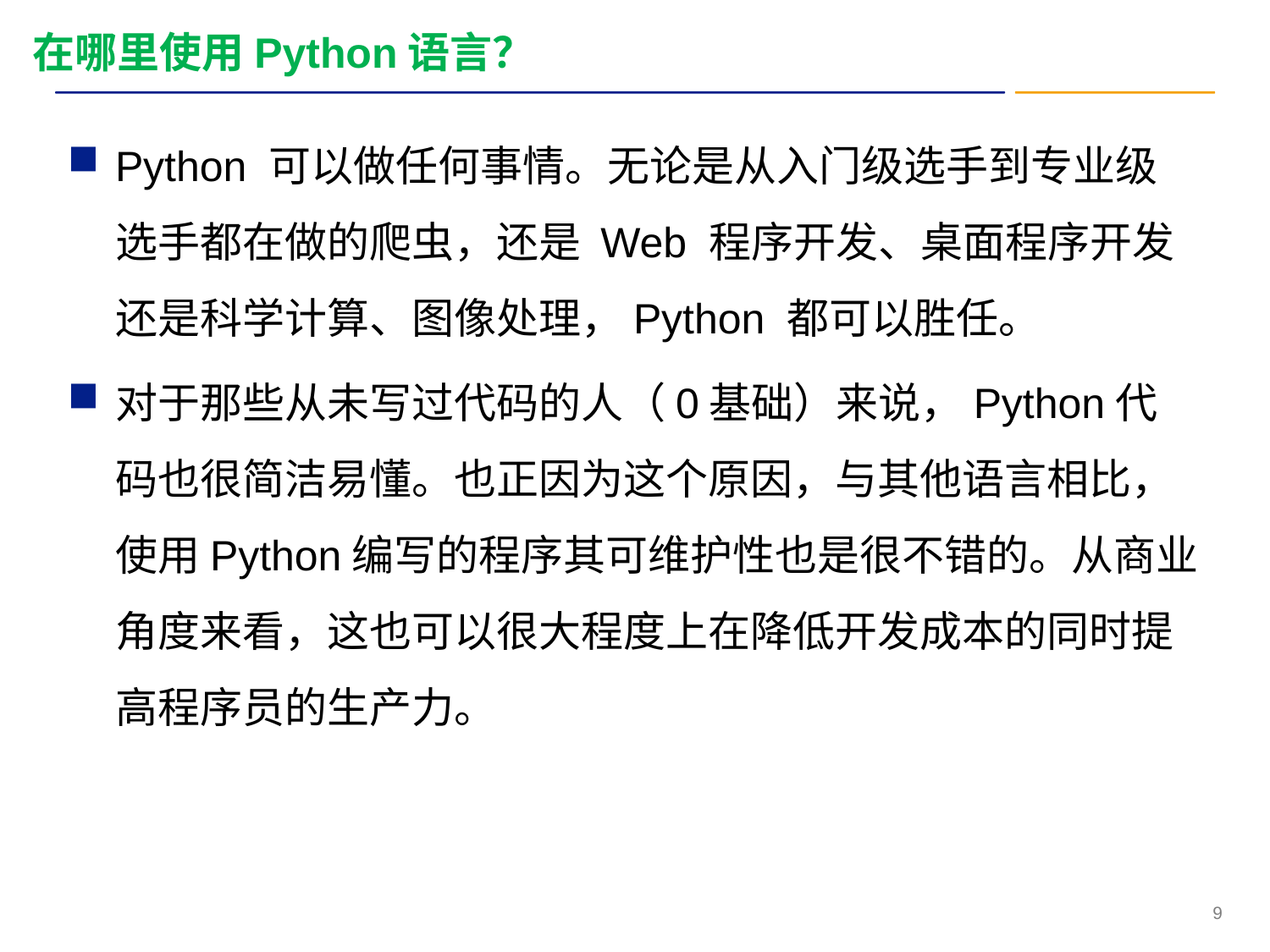

# 在哪里使用Python语言？
Python 可以做任何事情。无论是从入门级选手到专业级选手都在做的爬虫，还是 Web 程序开发、桌面程序开发还是科学计算、图像处理，Python 都可以胜任。
对于那些从未写过代码的人（0基础）来说，Python代码也很简洁易懂。也正因为这个原因，与其他语言相比，使用Python编写的程序其可维护性也是很不错的。从商业角度来看，这也可以很大程度上在降低开发成本的同时提高程序员的生产力。